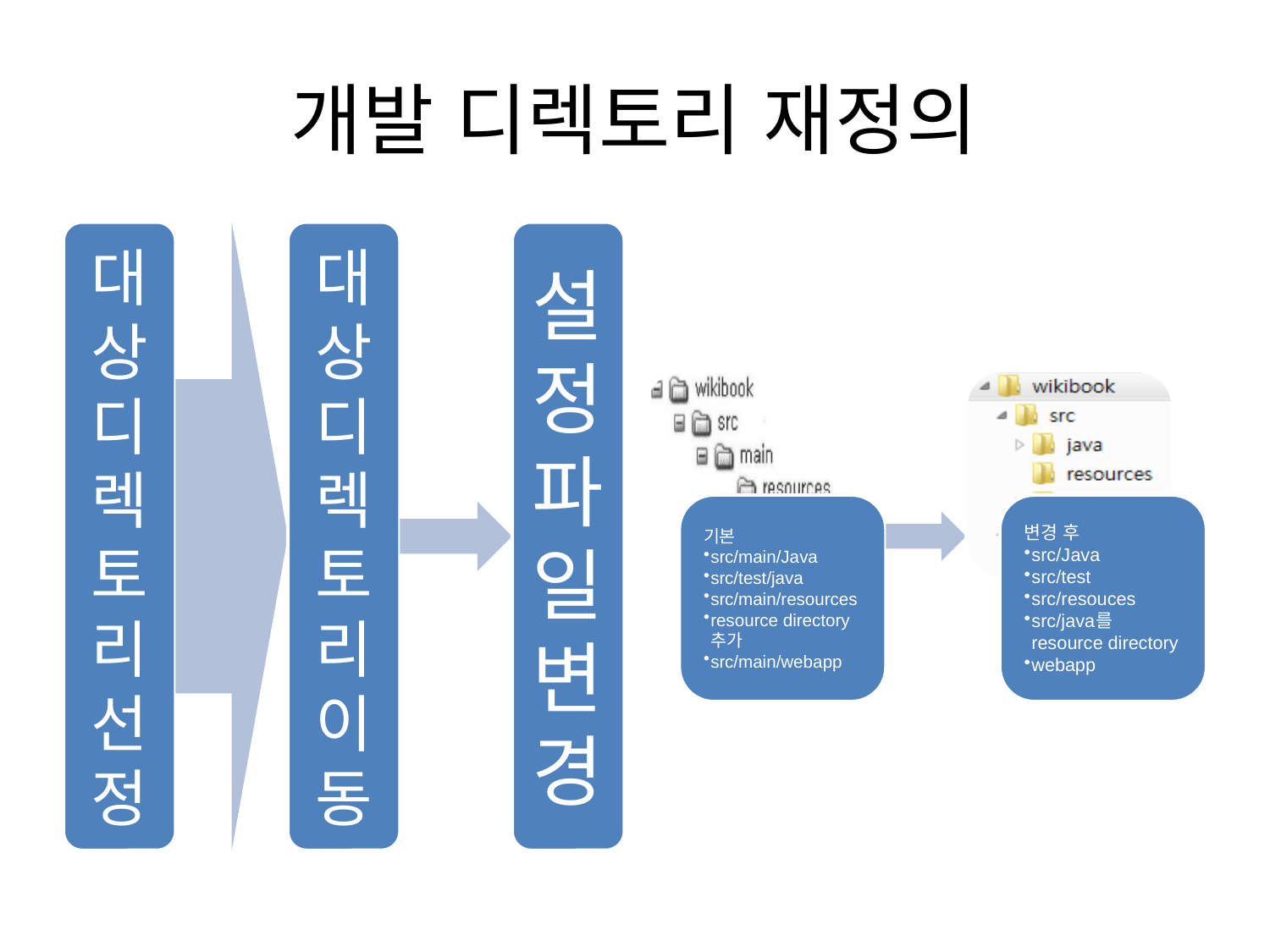

# 개발 디렉토리 재정의
대상 디렉토리 선정
대상 디렉토리 이동
설정 파일 변경
기본
src/main/Java
src/main/resources
변경 후
src/Java
src/resouces
resource directory 추가
src/main/webapp
webapp
src/test/java
src/test
src/java를 resource directory